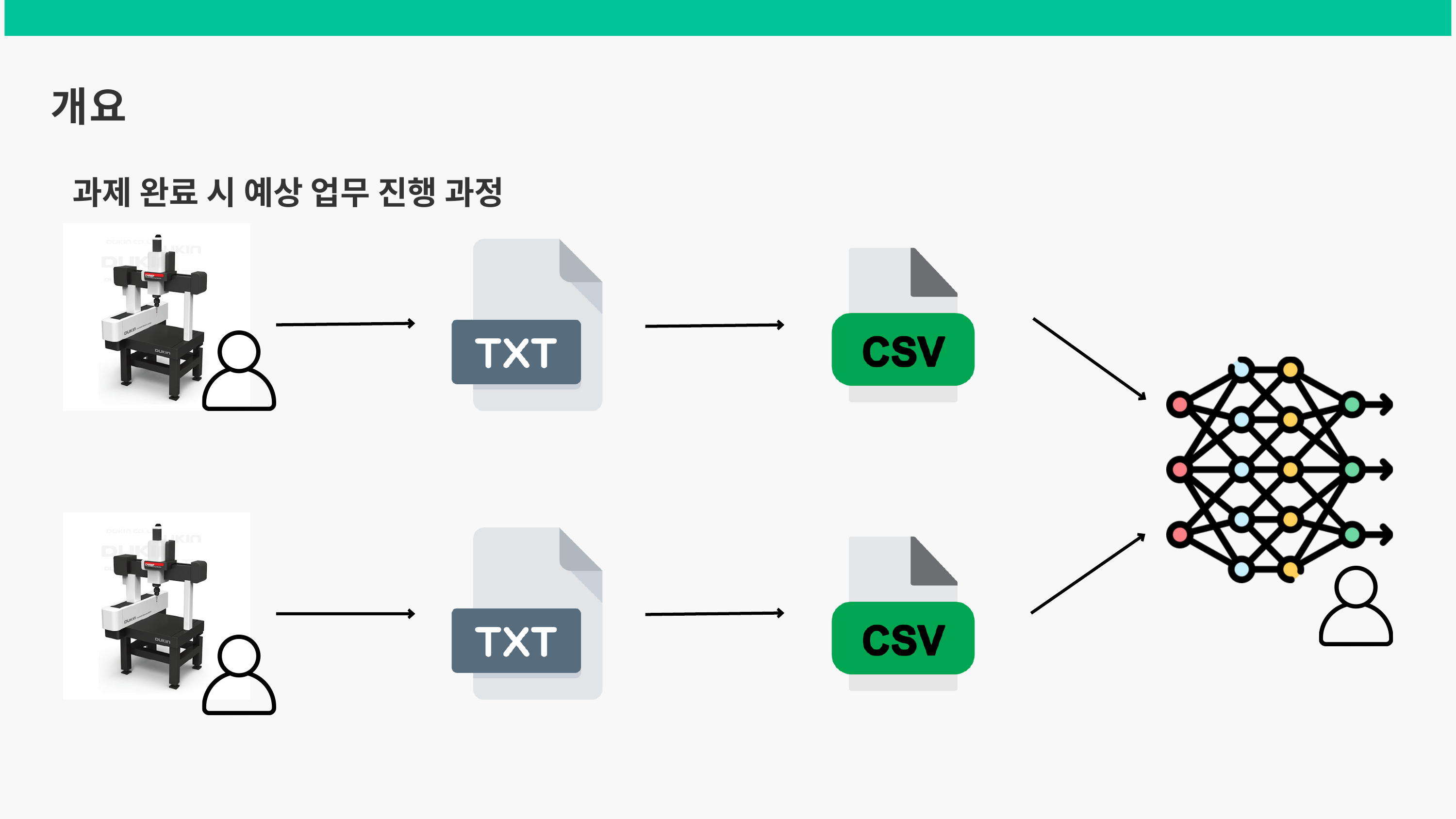

개요
과제 완료 시 예상 업무 진행 과정